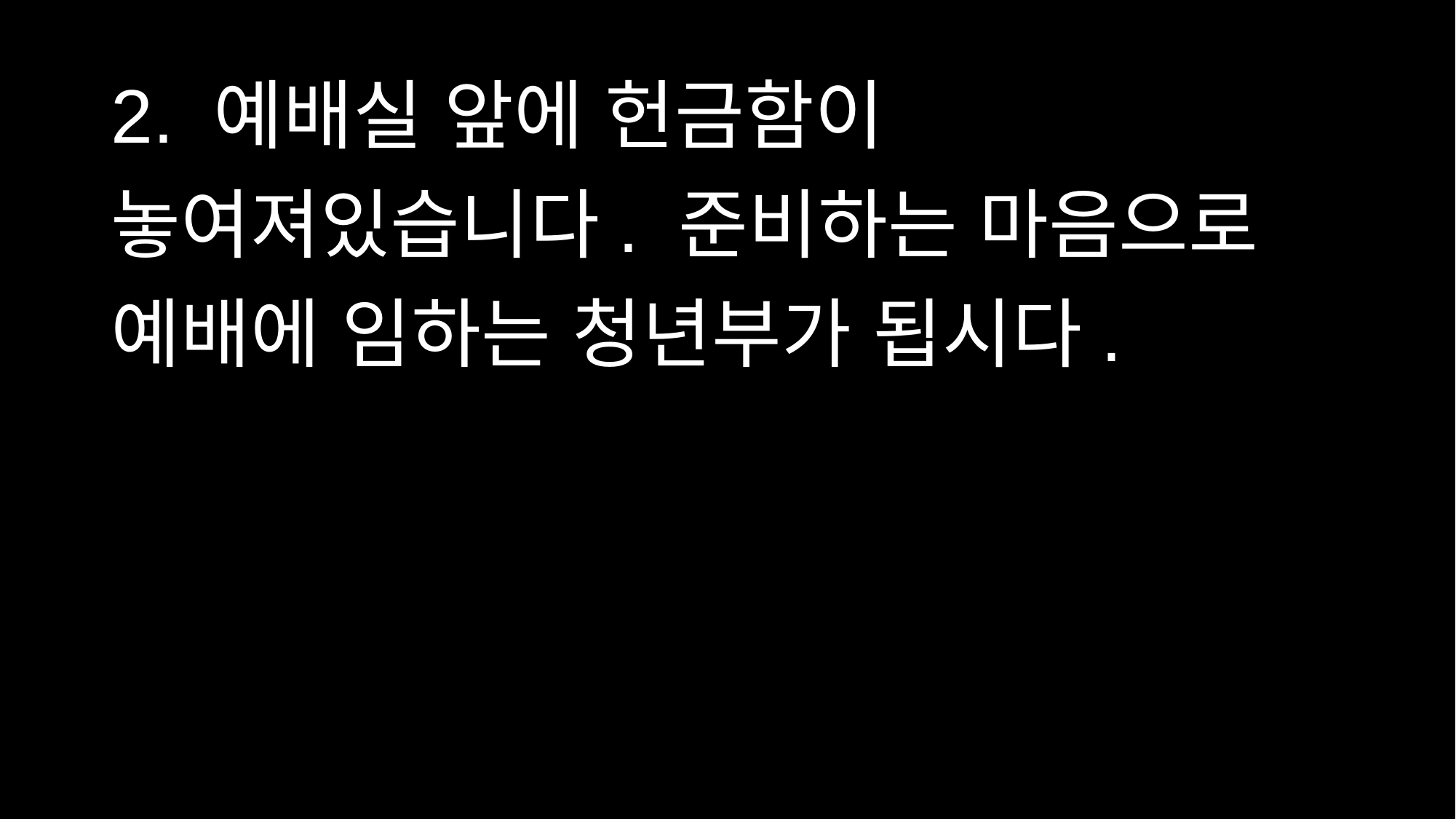

# 2. 예배실 앞에 헌금함이 놓여져있습니다. 준비하는 마음으로 예배에 임하는 청년부가 됩시다.